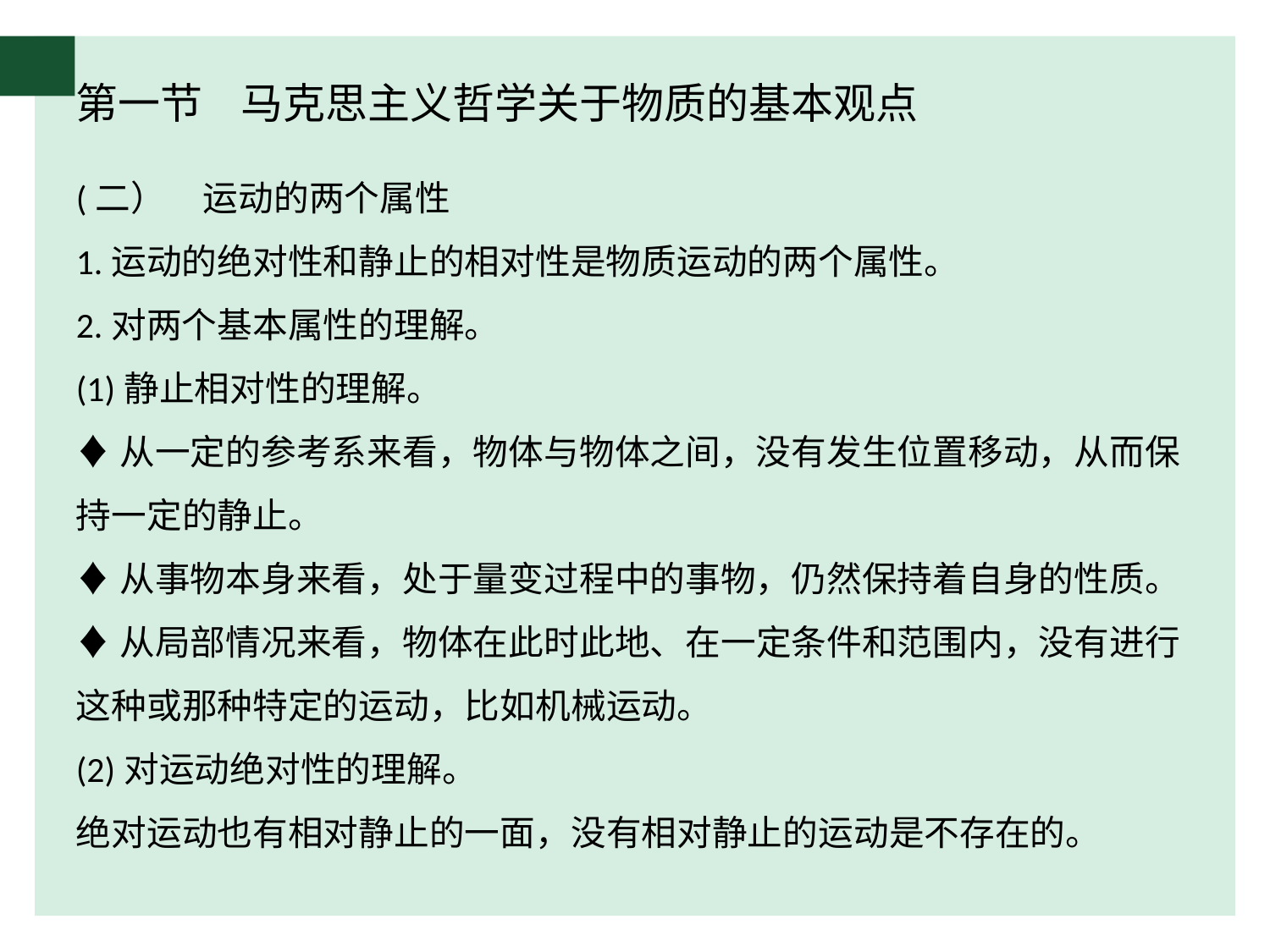

# 第一节    马克思主义哲学关于物质的基本观点
(二）	运动的两个属性
1.运动的绝对性和静止的相对性是物质运动的两个属性。
2.对两个基本属性的理解。
(1)静止相对性的理解。
♦从一定的参考系来看，物体与物体之间，没有发生位置移动，从而保持一定的静止。
♦从事物本身来看，处于量变过程中的事物，仍然保持着自身的性质。
♦从局部情况来看，物体在此时此地、在一定条件和范围内，没有进行这种或那种特定的运动，比如机械运动。
(2)对运动绝对性的理解。
绝对运动也有相对静止的一面，没有相对静止的运动是不存在的。